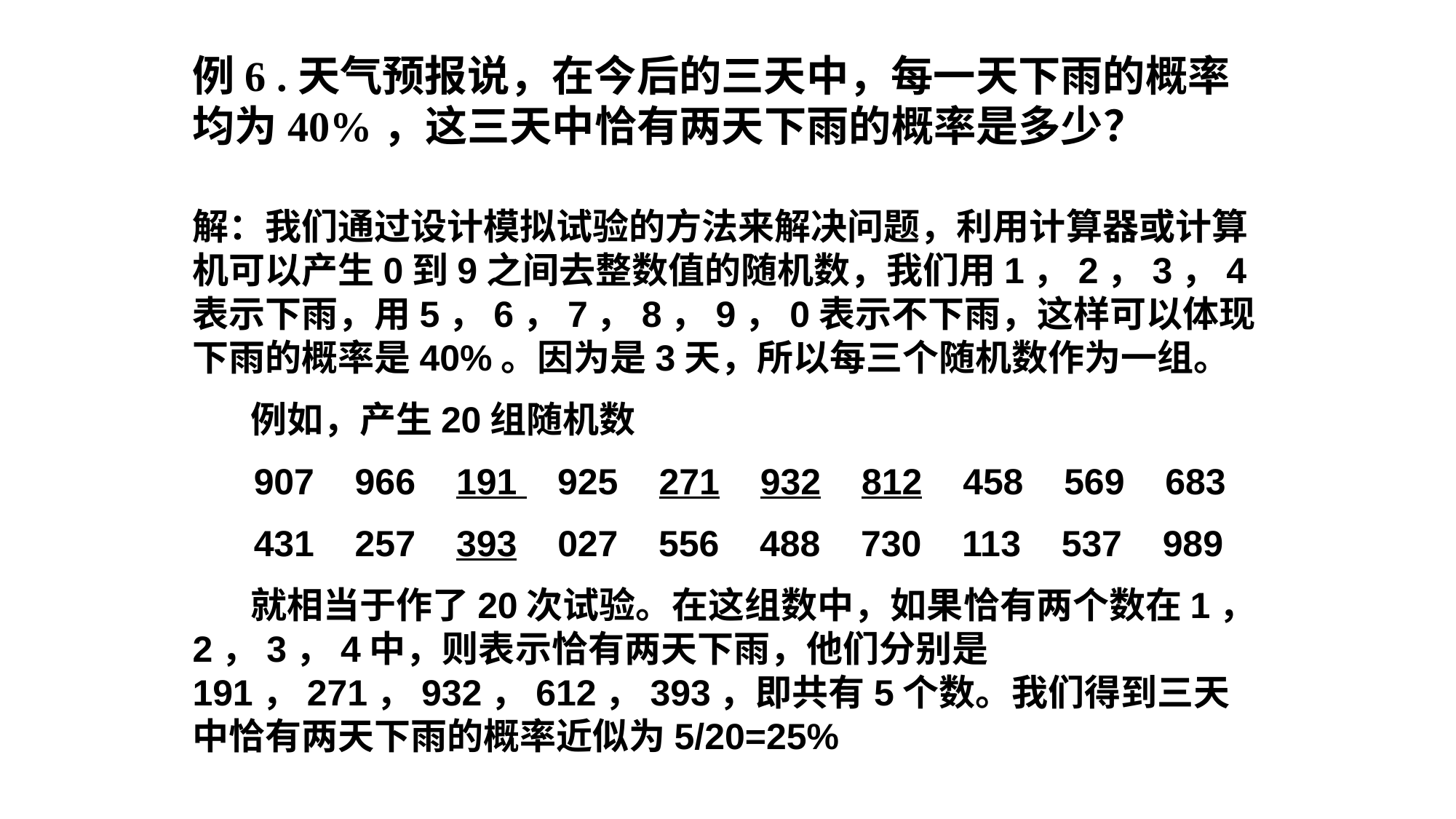

例6 .天气预报说，在今后的三天中，每一天下雨的概率均为40%，这三天中恰有两天下雨的概率是多少？
解：我们通过设计模拟试验的方法来解决问题，利用计算器或计算机可以产生0到9之间去整数值的随机数，我们用1，2，3，4表示下雨，用5，6，7，8，9，0表示不下雨，这样可以体现下雨的概率是40%。因为是3天，所以每三个随机数作为一组。
      例如，产生20组随机数
      907    966    191    925    271    932    812    458    569    683
      431    257    393    027    556    488    730    113    537    989
      就相当于作了20次试验。在这组数中，如果恰有两个数在1，2，3，4中，则表示恰有两天下雨，他们分别是191，271，932，612，393，即共有5个数。我们得到三天中恰有两天下雨的概率近似为5/20=25%